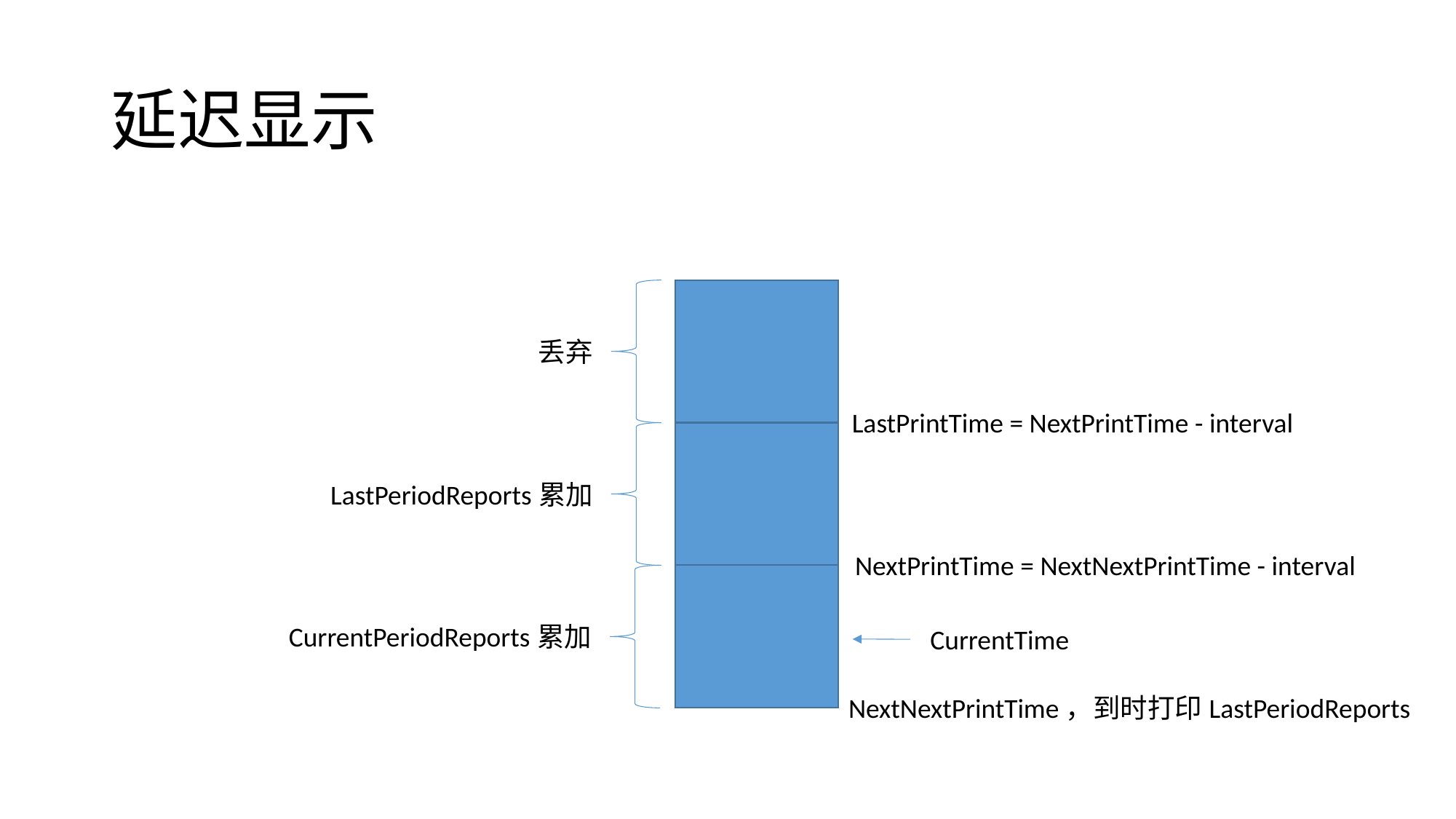

# 延迟显示

丢弃
LastPrintTime = NextPrintTime - interval

LastPeriodReports累加
NextPrintTime = NextNextPrintTime - interval

CurrentPeriodReports累加
CurrentTime
NextNextPrintTime，到时打印LastPeriodReports